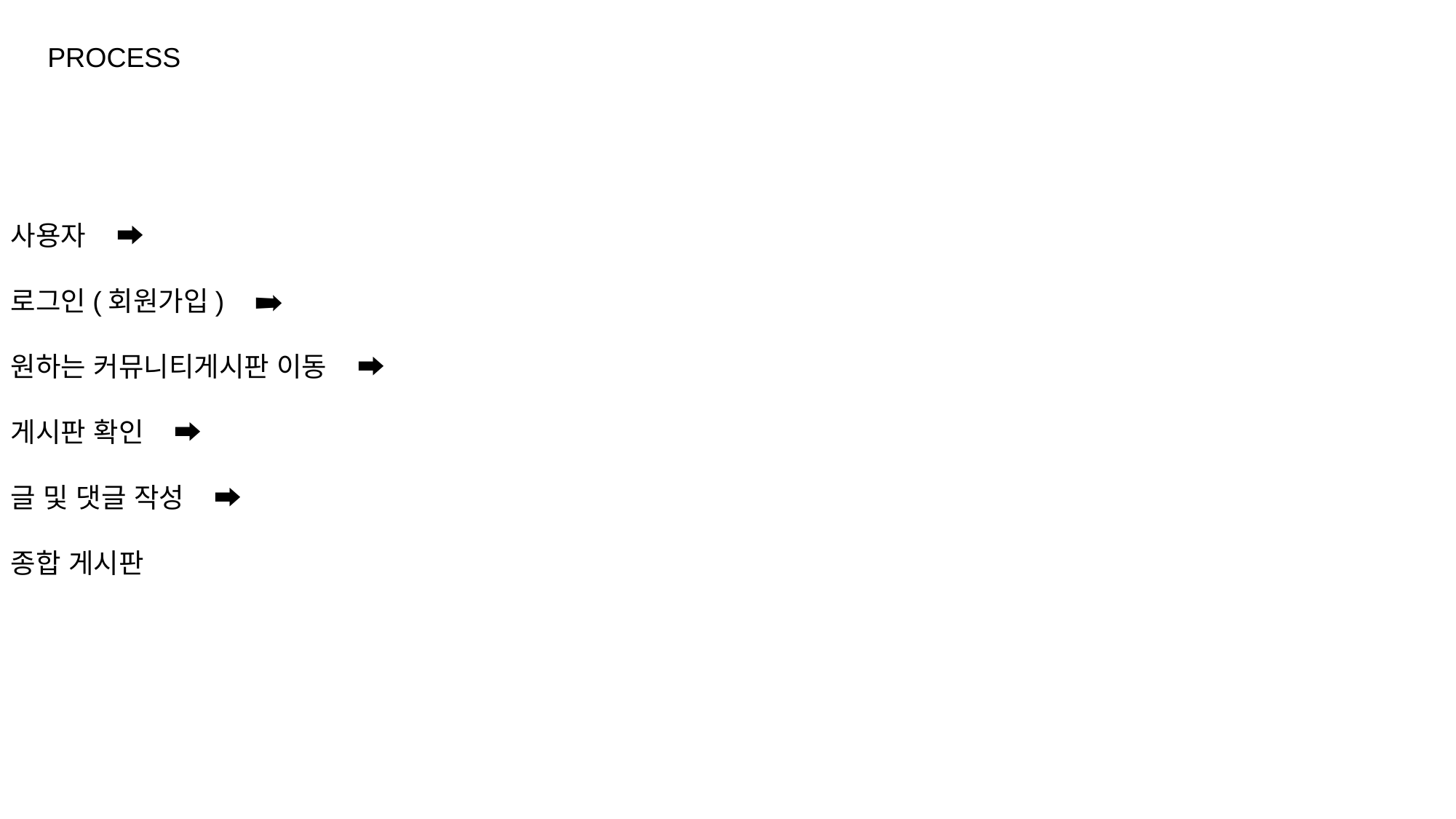

PROCESS

사용자    ➡️

로그인(회원가입)    ➡️

원하는 커뮤니티게시판 이동    ➡️

게시판 확인    ➡️

글 및 댓글 작성    ➡️

종합 게시판